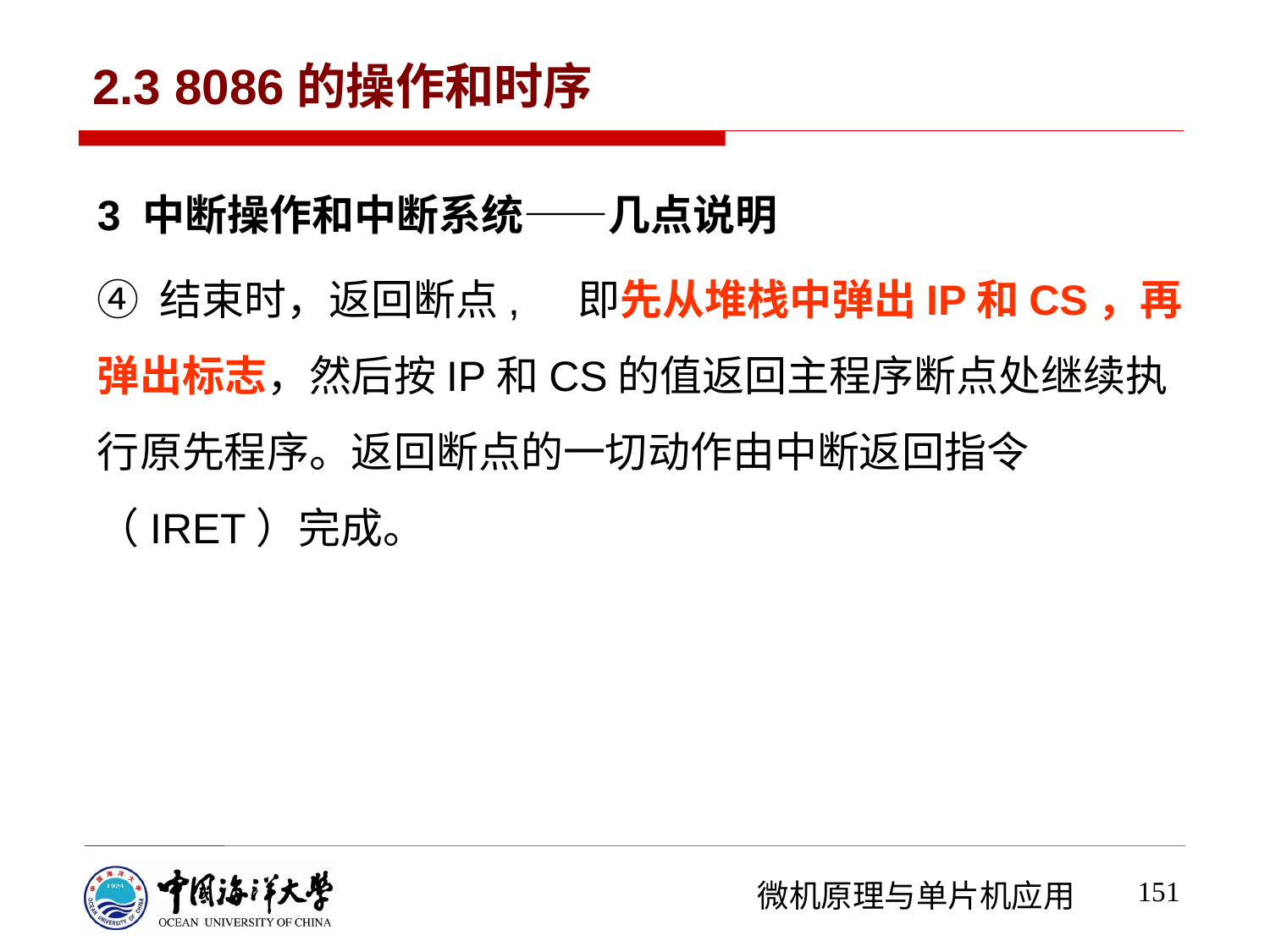

# 2.3 8086的操作和时序
3 中断操作和中断系统——几点说明
④ 结束时，返回断点,    即先从堆栈中弹出IP和CS，再弹出标志，然后按IP和CS的值返回主程序断点处继续执行原先程序。返回断点的一切动作由中断返回指令（IRET）完成。
151